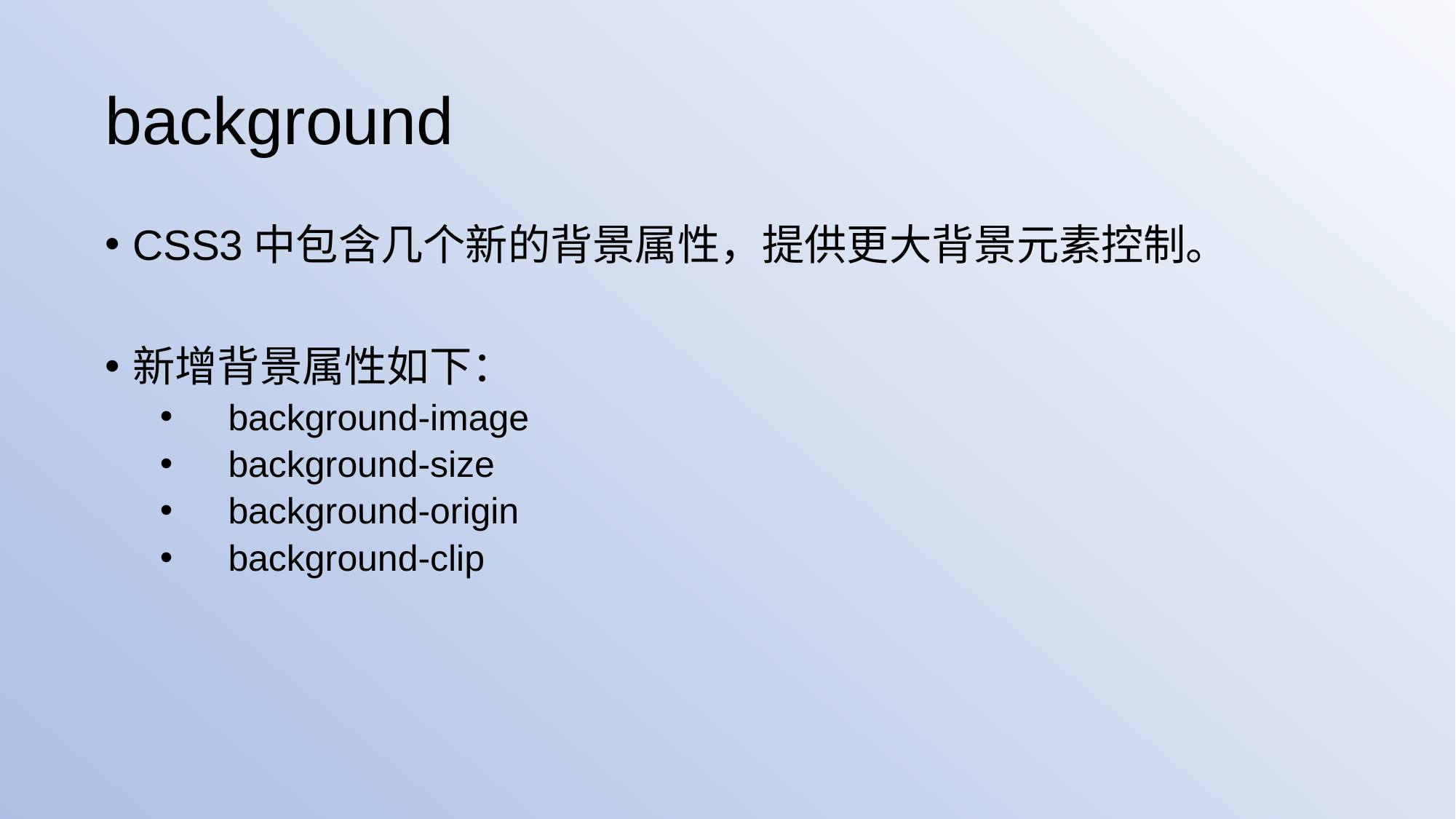

# background
CSS3中包含几个新的背景属性，提供更大背景元素控制。

新增背景属性如下：
    background-image
    background-size
    background-origin
    background-clip